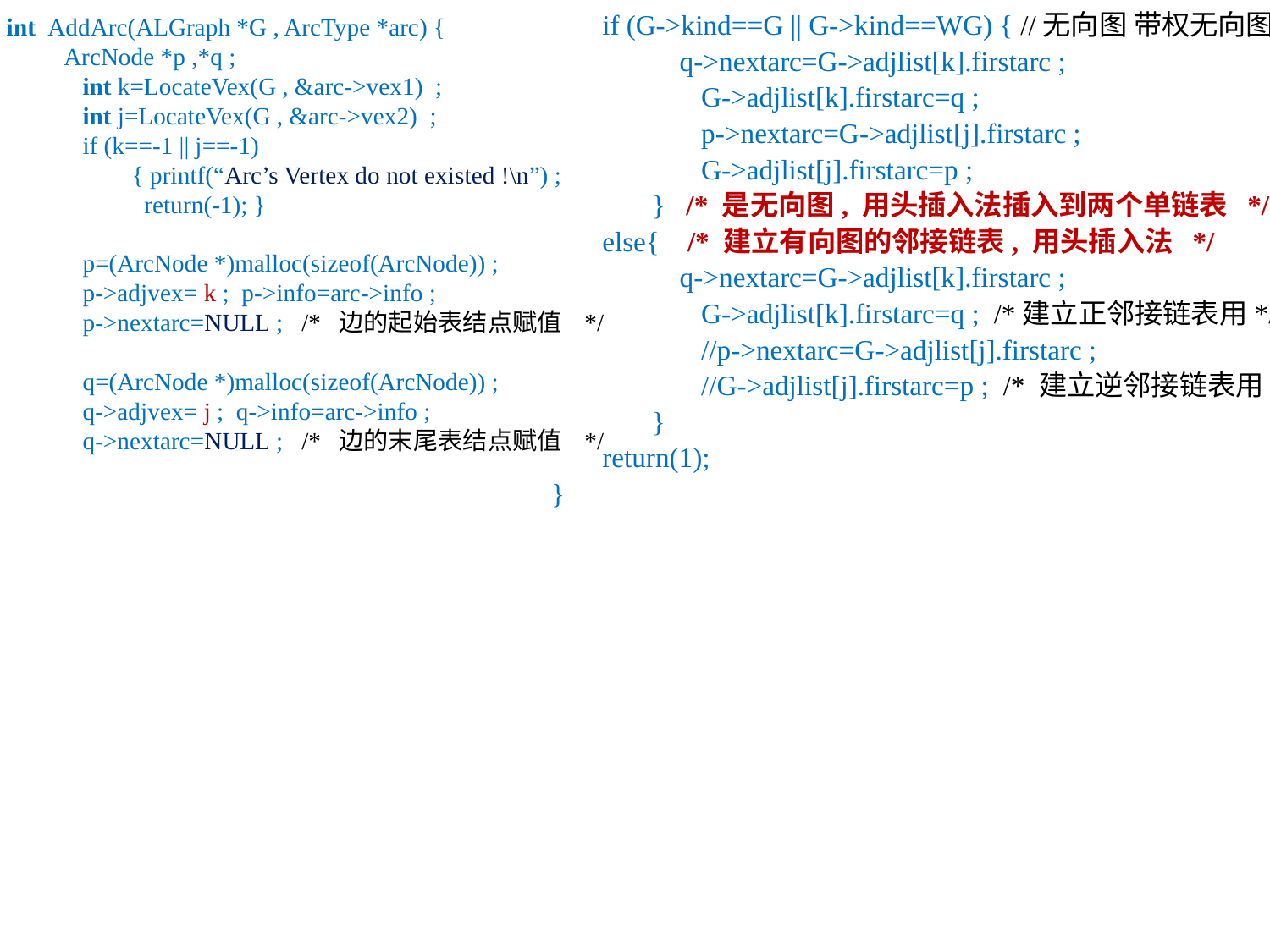

int  AddArc(ALGraph *G , ArcType *arc) {
   ArcNode *p ,*q ;
int k=LocateVex(G , &arc->vex1)  ;
int j=LocateVex(G , &arc->vex2)  ;
if (k==-1 || j==-1)
{ printf(“Arc’s Vertex do not existed !\n”) ;
  return(-1); }

p=(ArcNode *)malloc(sizeof(ArcNode)) ;
p->adjvex= k ;  p->info=arc->info ;
p->nextarc=NULL ;   /*  边的起始表结点赋值   */

q=(ArcNode *)malloc(sizeof(ArcNode)) ;
q->adjvex= j ;  q->info=arc->info ;
q->nextarc=NULL ;   /*  边的末尾表结点赋值   */
if (G->kind==G || G->kind==WG) { //无向图 带权无向图
    q->nextarc=G->adjlist[k].firstarc ;
G->adjlist[k].firstarc=q ;
p->nextarc=G->adjlist[j].firstarc ;
G->adjlist[j].firstarc=p ;
}   /* 是无向图, 用头插入法插入到两个单链表  */
else{    /* 建立有向图的邻接链表, 用头插入法  */
    q->nextarc=G->adjlist[k].firstarc ;
G->adjlist[k].firstarc=q ;  /*建立正邻接链表用*/
//p->nextarc=G->adjlist[j].firstarc ;
//G->adjlist[j].firstarc=p ;  /* 建立逆邻接链表用 */
}
return(1);
}